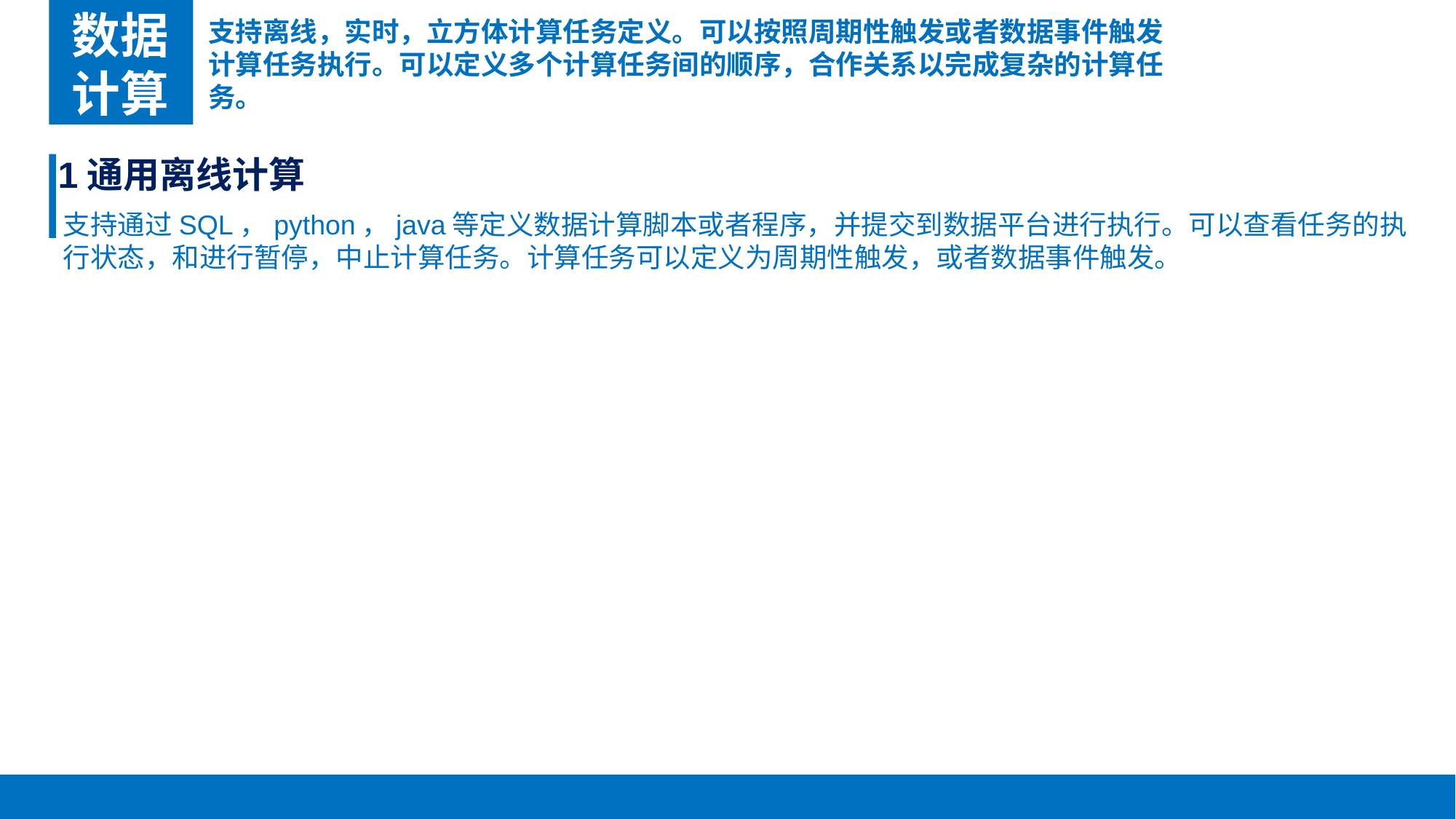

数据计算
支持离线，实时，立方体计算任务定义。可以按照周期性触发或者数据事件触发计算任务执行。可以定义多个计算任务间的顺序，合作关系以完成复杂的计算任务。
1通用离线计算

支持通过SQL，python，java等定义数据计算脚本或者程序，并提交到数据平台进行执行。可以查看任务的执行状态，和进行暂停，中止计算任务。计算任务可以定义为周期性触发，或者数据事件触发。